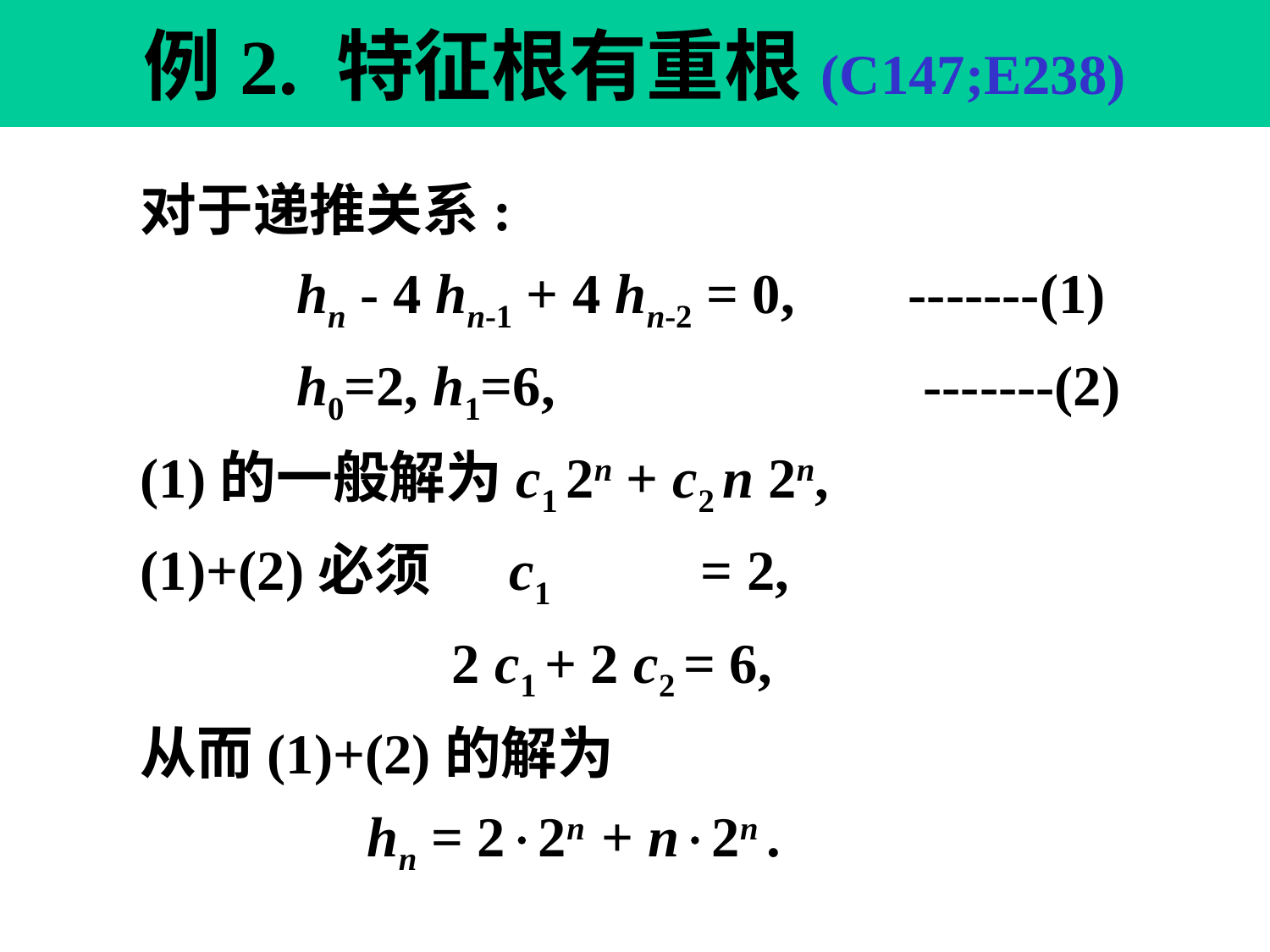

# 例2. 特征根有重根(C147;E238)
对于递推关系:
           hn - 4 hn-1 + 4 hn-2 = 0,        -------(1)
           h0=2, h1=6,                          -------(2)
(1)的一般解为c1 2n + c2 n 2n,
(1)+(2)必须     c1           = 2,
                      2 c1 + 2 c2 = 6,
从而(1)+(2)的解为
                hn = 2⋅2n  + n⋅2n .